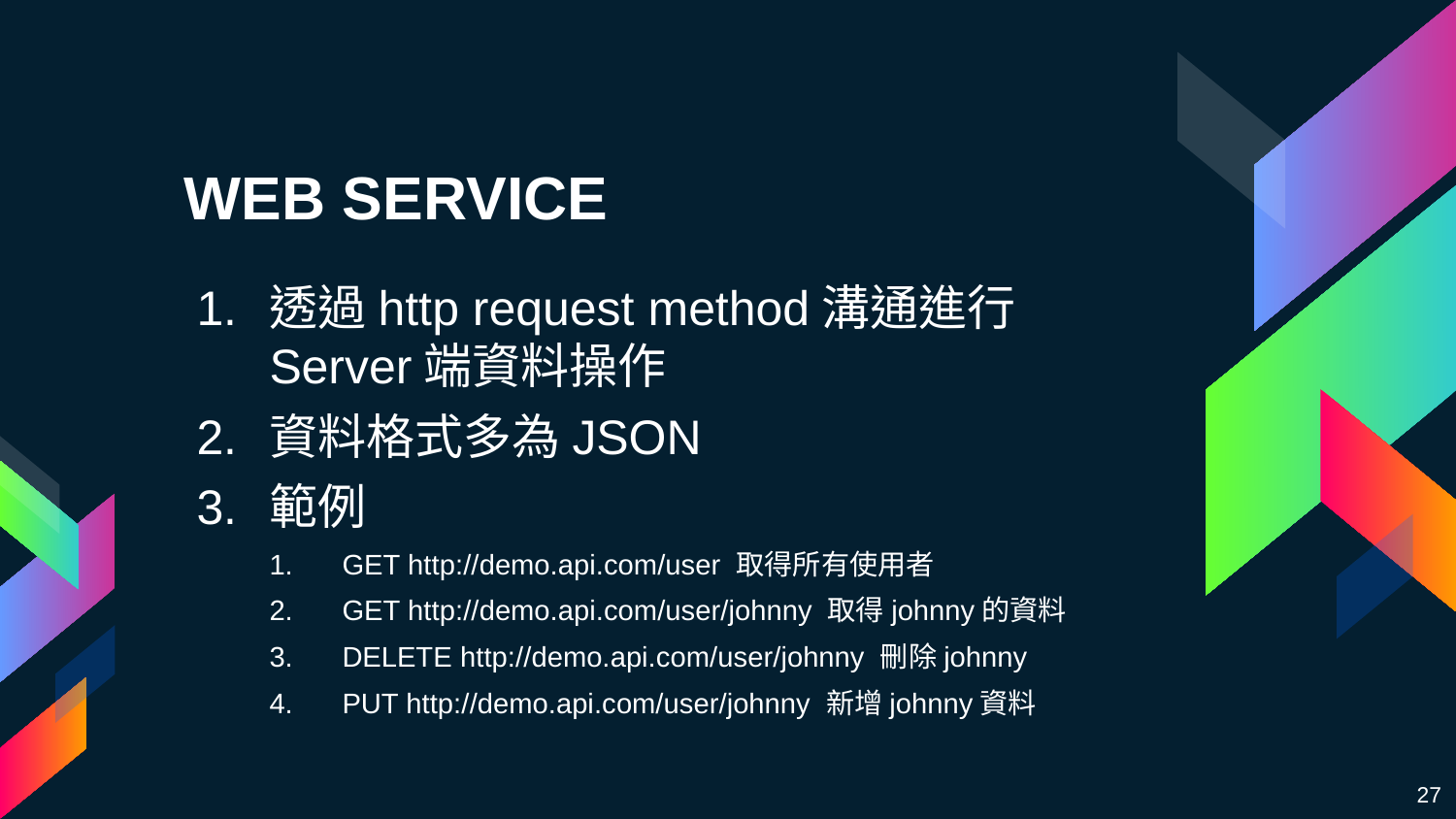

# WEB SERVICE
透過http request method溝通進行Server端資料操作
資料格式多為JSON
範例
GET http://demo.api.com/user 取得所有使用者
GET http://demo.api.com/user/johnny 取得johnny的資料
DELETE http://demo.api.com/user/johnny 刪除johnny
PUT http://demo.api.com/user/johnny 新增johnny資料

27